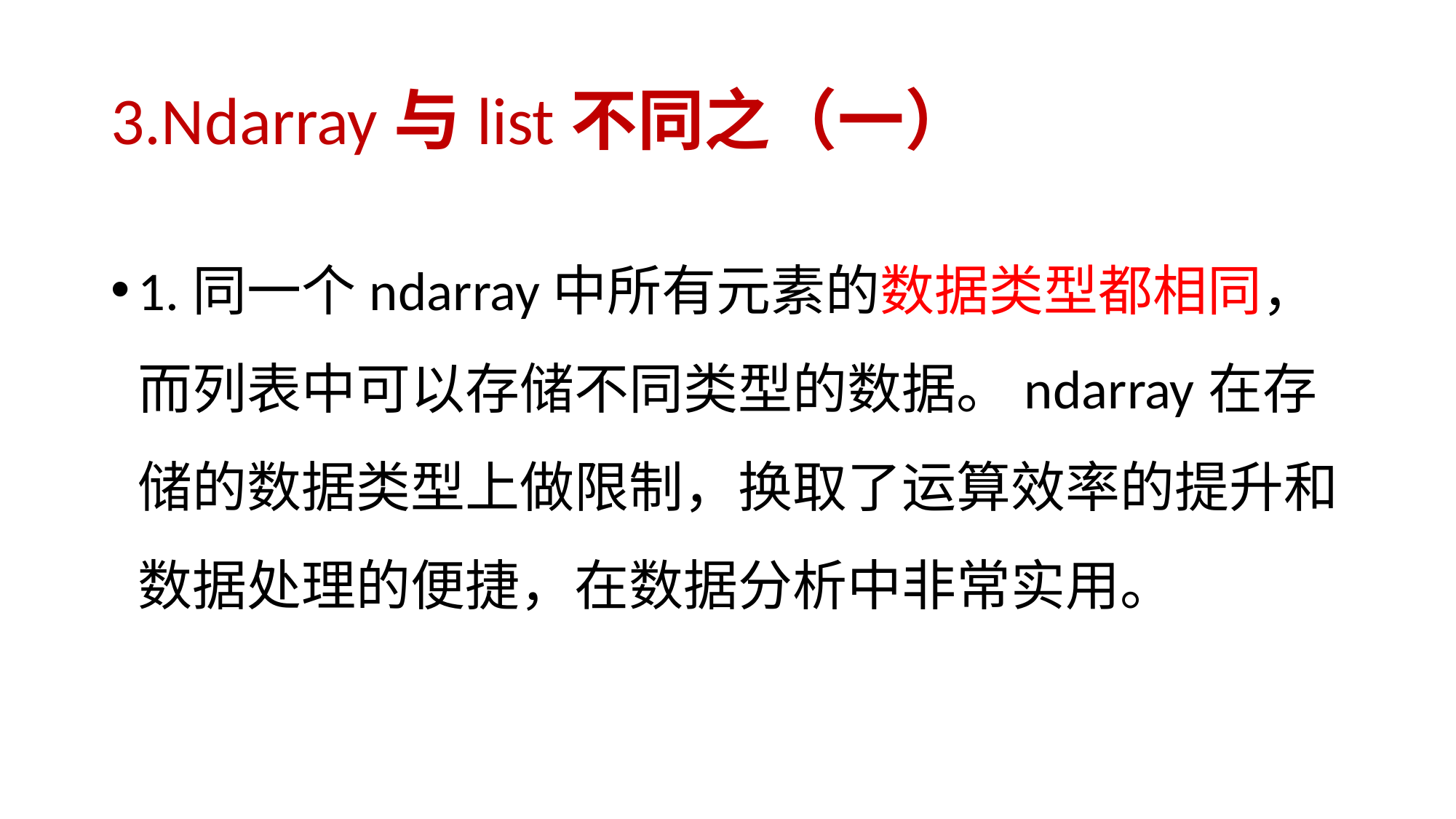

# 3.Ndarray与list不同之（一）
1.同一个ndarray中所有元素的数据类型都相同，而列表中可以存储不同类型的数据。ndarray在存储的数据类型上做限制，换取了运算效率的提升和数据处理的便捷，在数据分析中非常实用。